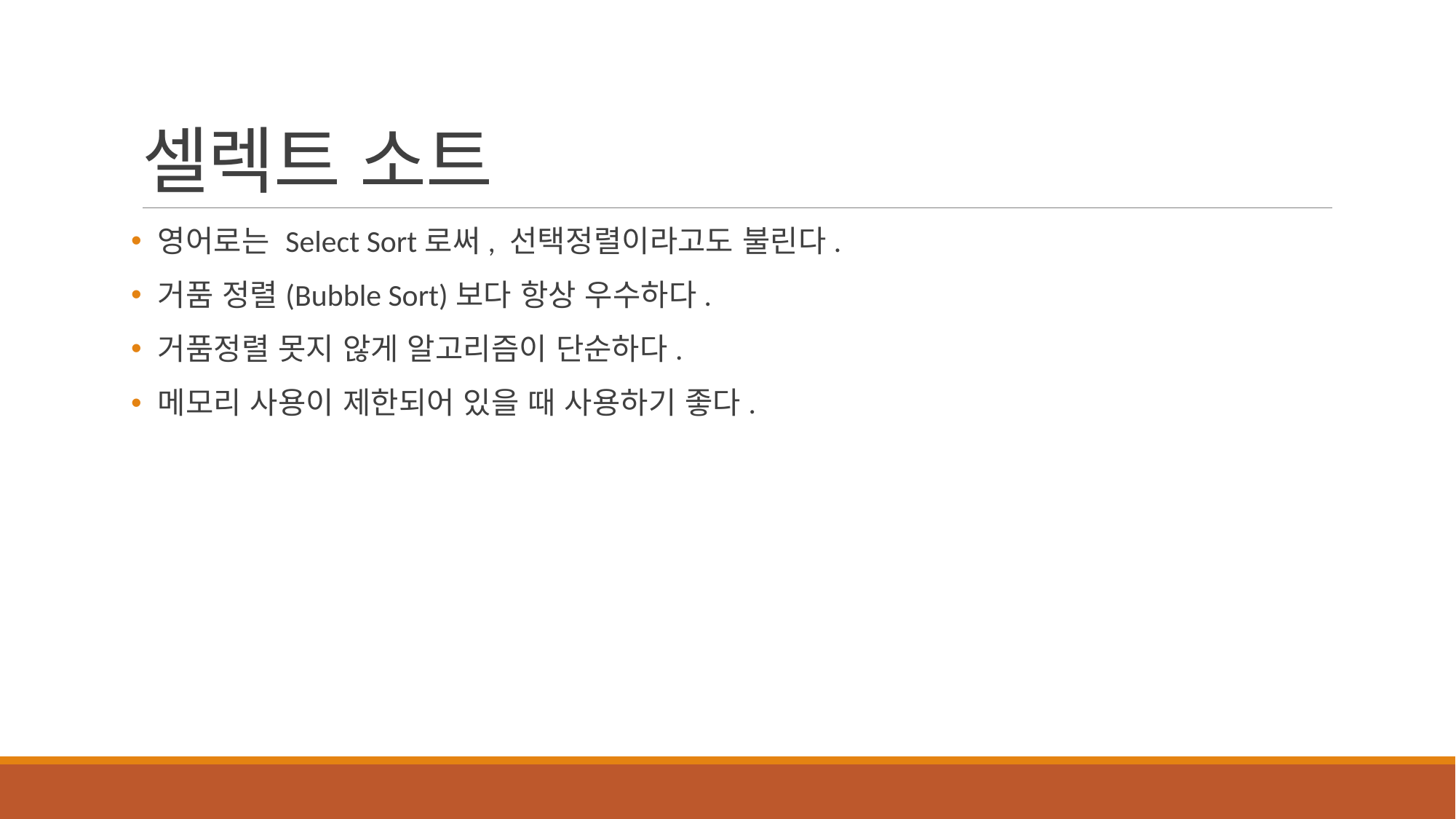

# 셀렉트 소트
 영어로는 Select Sort로써, 선택정렬이라고도 불린다.
 거품 정렬(Bubble Sort)보다 항상 우수하다.
 거품정렬 못지 않게 알고리즘이 단순하다.
 메모리 사용이 제한되어 있을 때 사용하기 좋다.